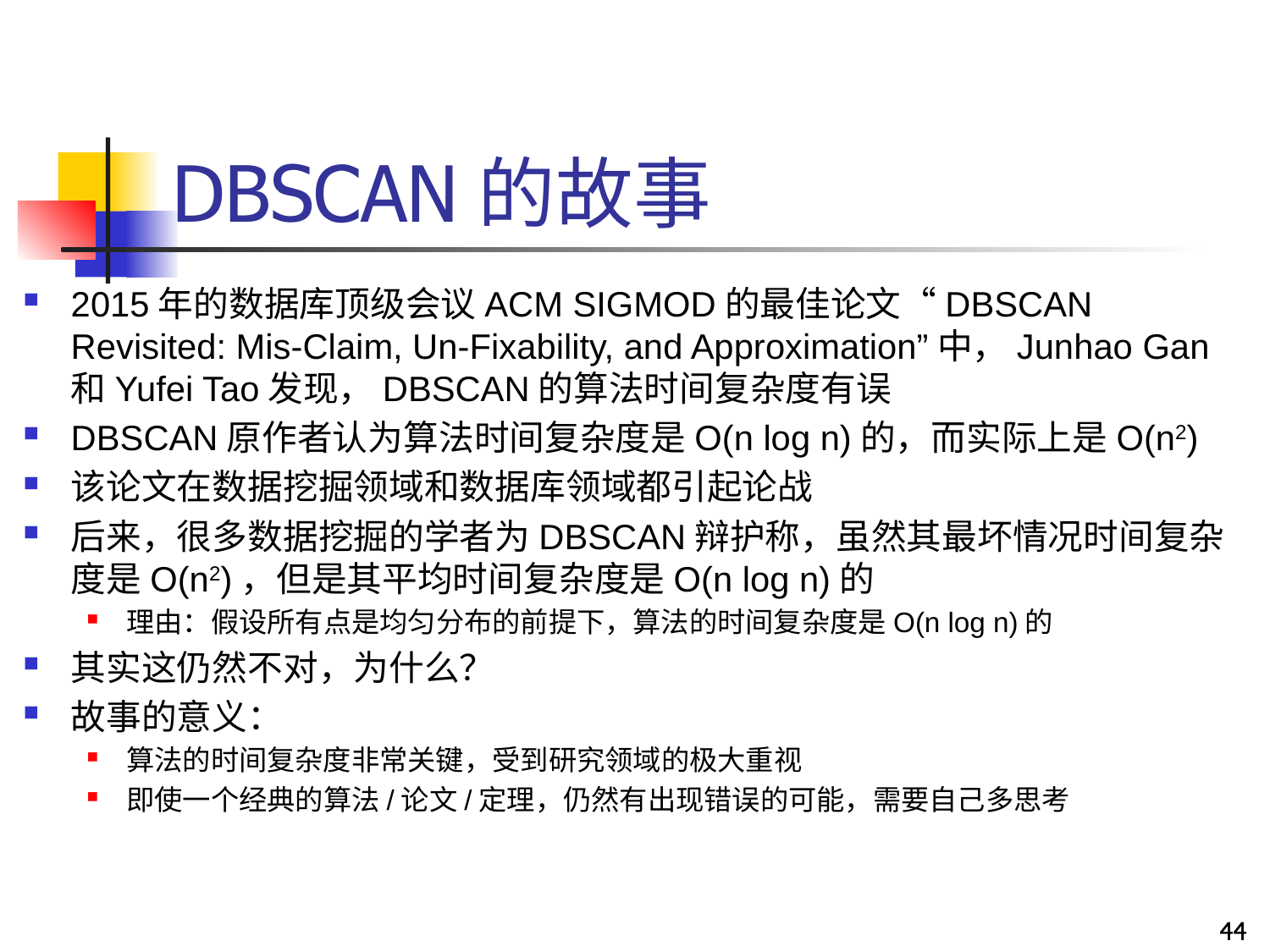

# DBSCAN的故事
2015年的数据库顶级会议ACM SIGMOD的最佳论文“DBSCAN Revisited: Mis-Claim, Un-Fixability, and Approximation”中，Junhao Gan和Yufei Tao发现，DBSCAN的算法时间复杂度有误
DBSCAN原作者认为算法时间复杂度是O(n log n)的，而实际上是O(n2)
该论文在数据挖掘领域和数据库领域都引起论战
后来，很多数据挖掘的学者为DBSCAN辩护称，虽然其最坏情况时间复杂度是O(n2)，但是其平均时间复杂度是O(n log n)的
理由：假设所有点是均匀分布的前提下，算法的时间复杂度是O(n log n)的
其实这仍然不对，为什么？
故事的意义：
算法的时间复杂度非常关键，受到研究领域的极大重视
即使一个经典的算法/论文/定理，仍然有出现错误的可能，需要自己多思考

44